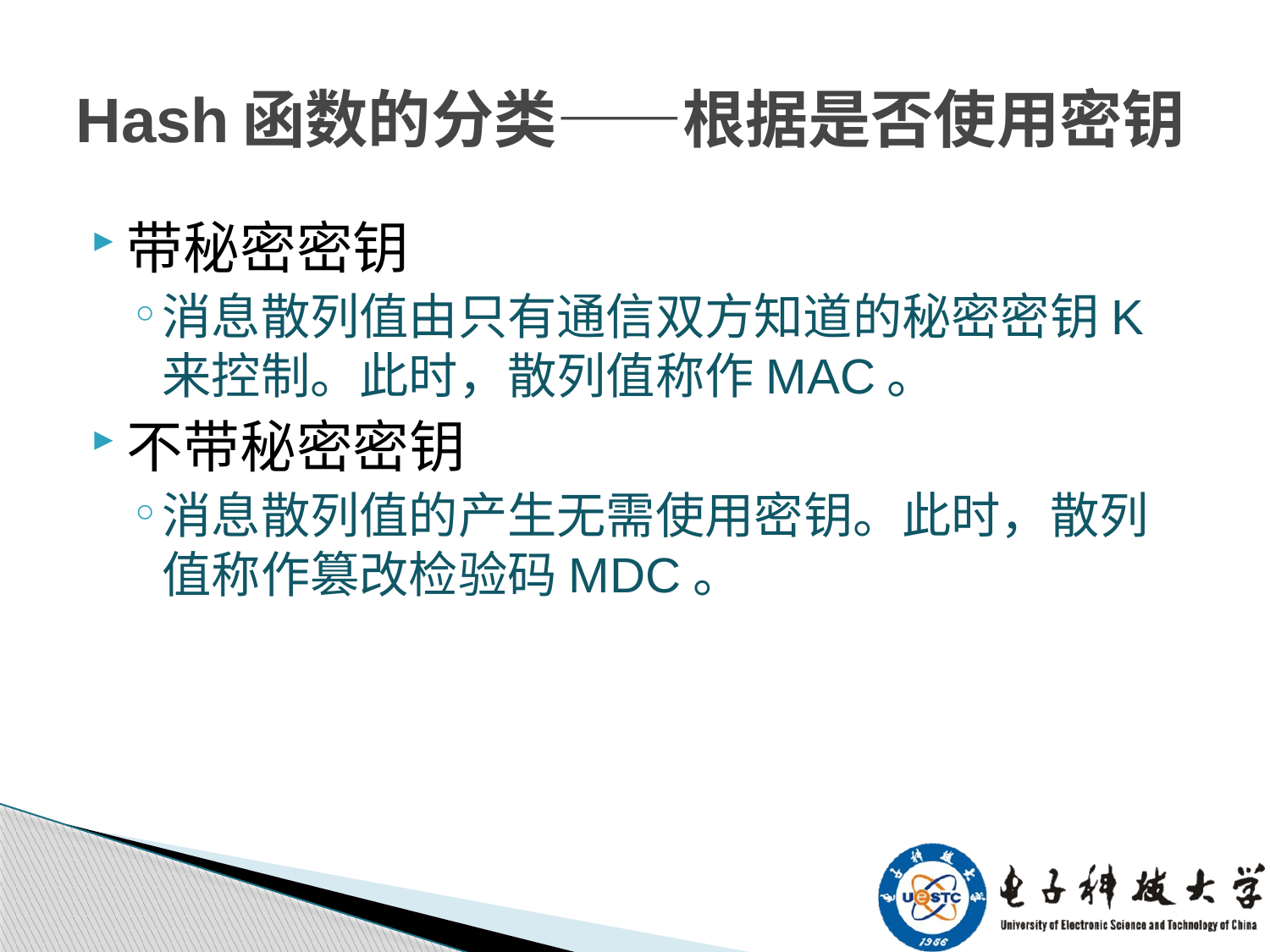

# Hash函数的分类——根据是否使用密钥
带秘密密钥
消息散列值由只有通信双方知道的秘密密钥K来控制。此时，散列值称作MAC。
不带秘密密钥
消息散列值的产生无需使用密钥。此时，散列值称作篡改检验码MDC。